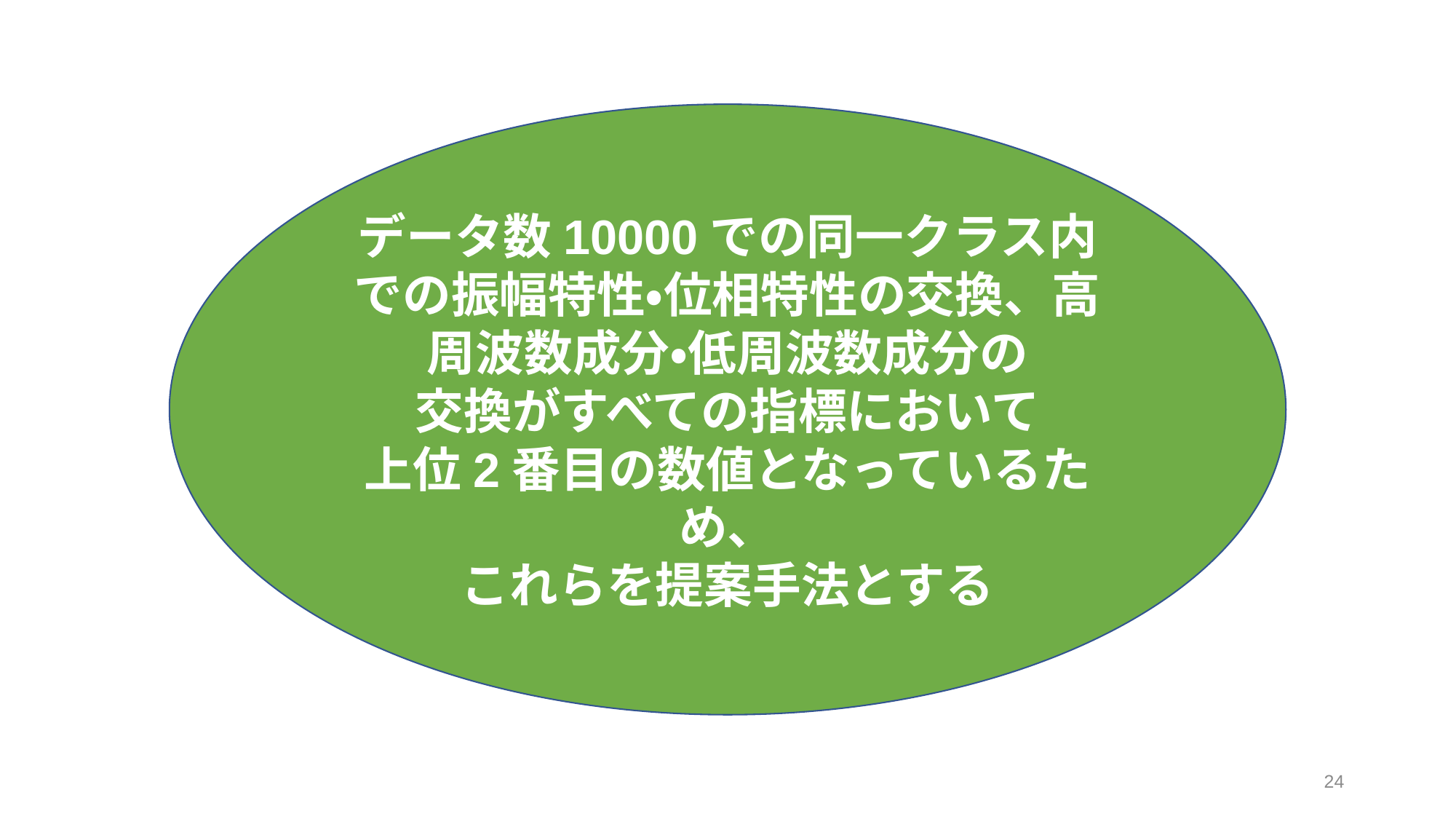

データ数10000での同一クラス内での振幅特性・位相特性の交換、高周波数成分・低周波数成分の
交換がすべての指標において
上位2番目の数値となっているため、
これらを提案手法とする
24